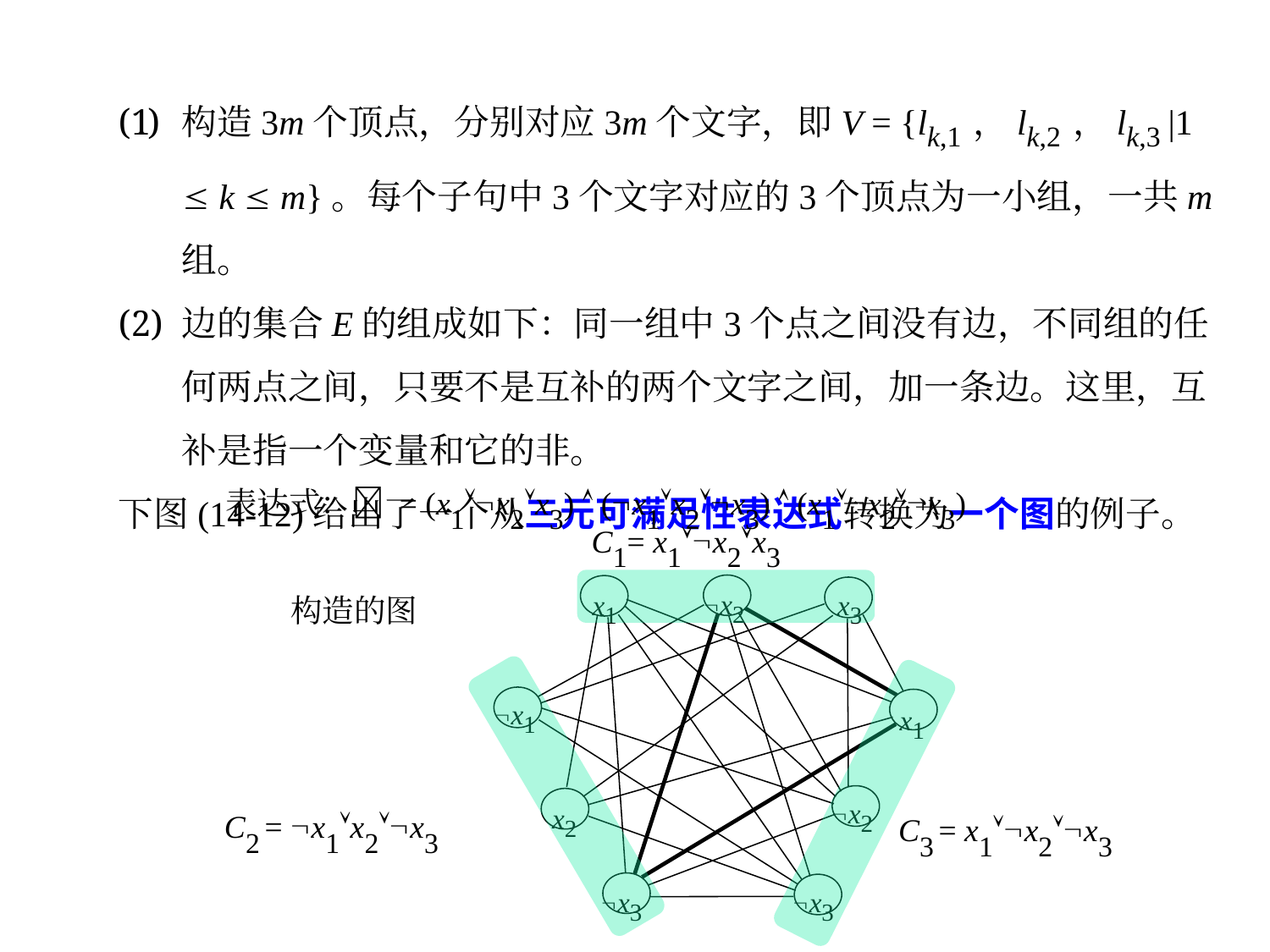

构造3m个顶点，分别对应3m个文字，即V = {lk,1，lk,2，lk,3 |1 ≤ k ≤ m}。每个子句中3个文字对应的3个顶点为一小组，一共m组。
边的集合E的组成如下：同一组中3个点之间没有边，不同组的任何两点之间，只要不是互补的两个文字之间，加一条边。这里，互补是指一个变量和它的非。
下图(14-12)给出了一个从三元可满足性表达式转换为一个图的例子。
表达式：Φ = (x1∨¬x2∨x3) ∧ (¬x1∨x2∨¬x3) ∧ (x1∨¬x2∨¬x3)

C1= x1∨¬x2∨x3
¬x2
x1
x3

构造的图

¬x1
x1

¬x2
x2
C2 = ¬x1∨x2∨¬x3

C3 = x1∨¬x2∨¬x3

¬x3
¬x3